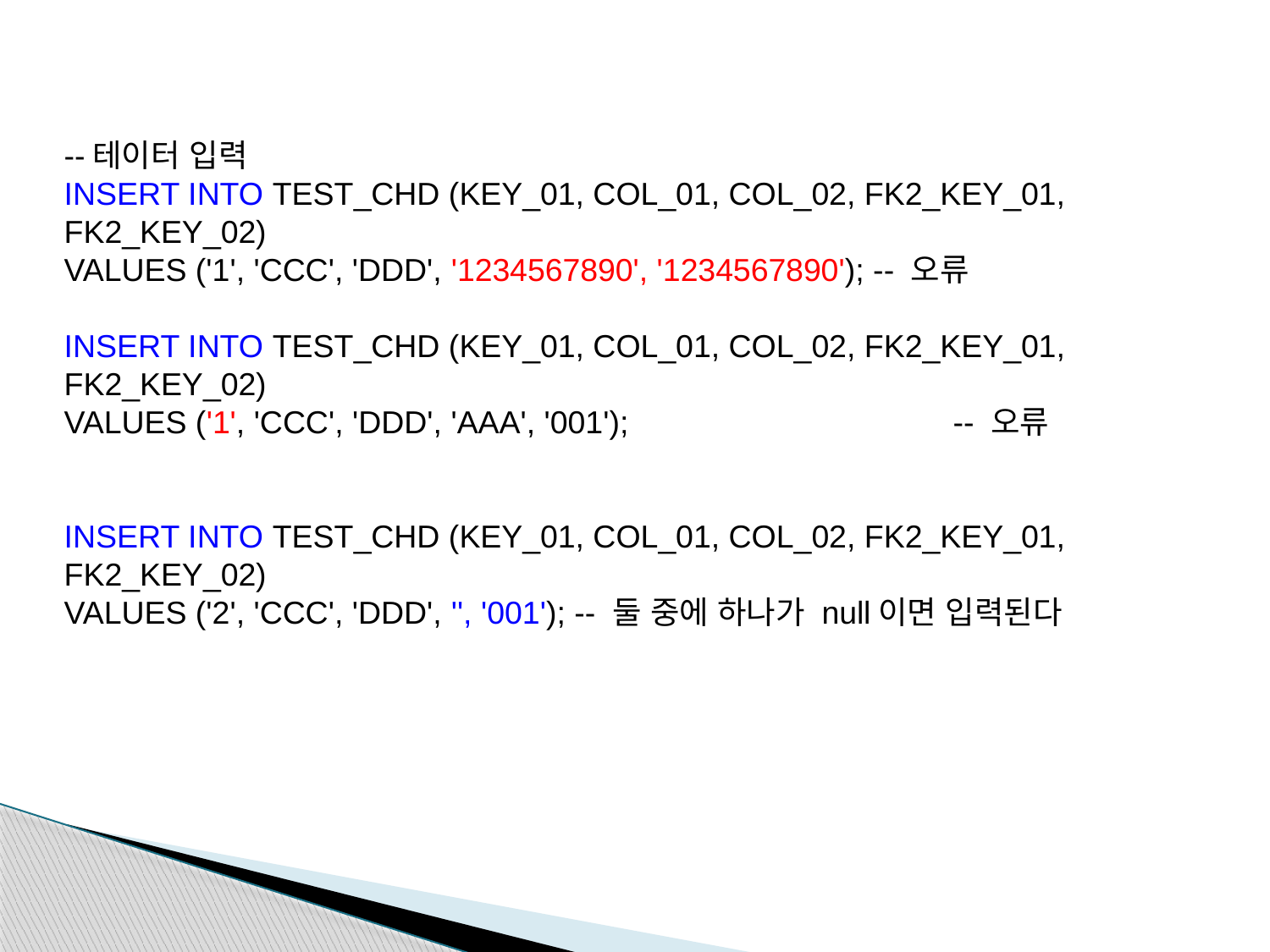

--테이터 입력
INSERT INTO TEST_CHD (KEY_01, COL_01, COL_02, FK2_KEY_01, FK2_KEY_02)
VALUES ('1', 'CCC', 'DDD', '1234567890', '1234567890'); -- 오류

INSERT INTO TEST_CHD (KEY_01, COL_01, COL_02, FK2_KEY_01, FK2_KEY_02)
VALUES ('1', 'CCC', 'DDD', 'AAA', '001');			-- 오류

INSERT INTO TEST_CHD (KEY_01, COL_01, COL_02, FK2_KEY_01, FK2_KEY_02)
VALUES ('2', 'CCC', 'DDD', '', '001'); -- 둘 중에 하나가 null이면 입력된다